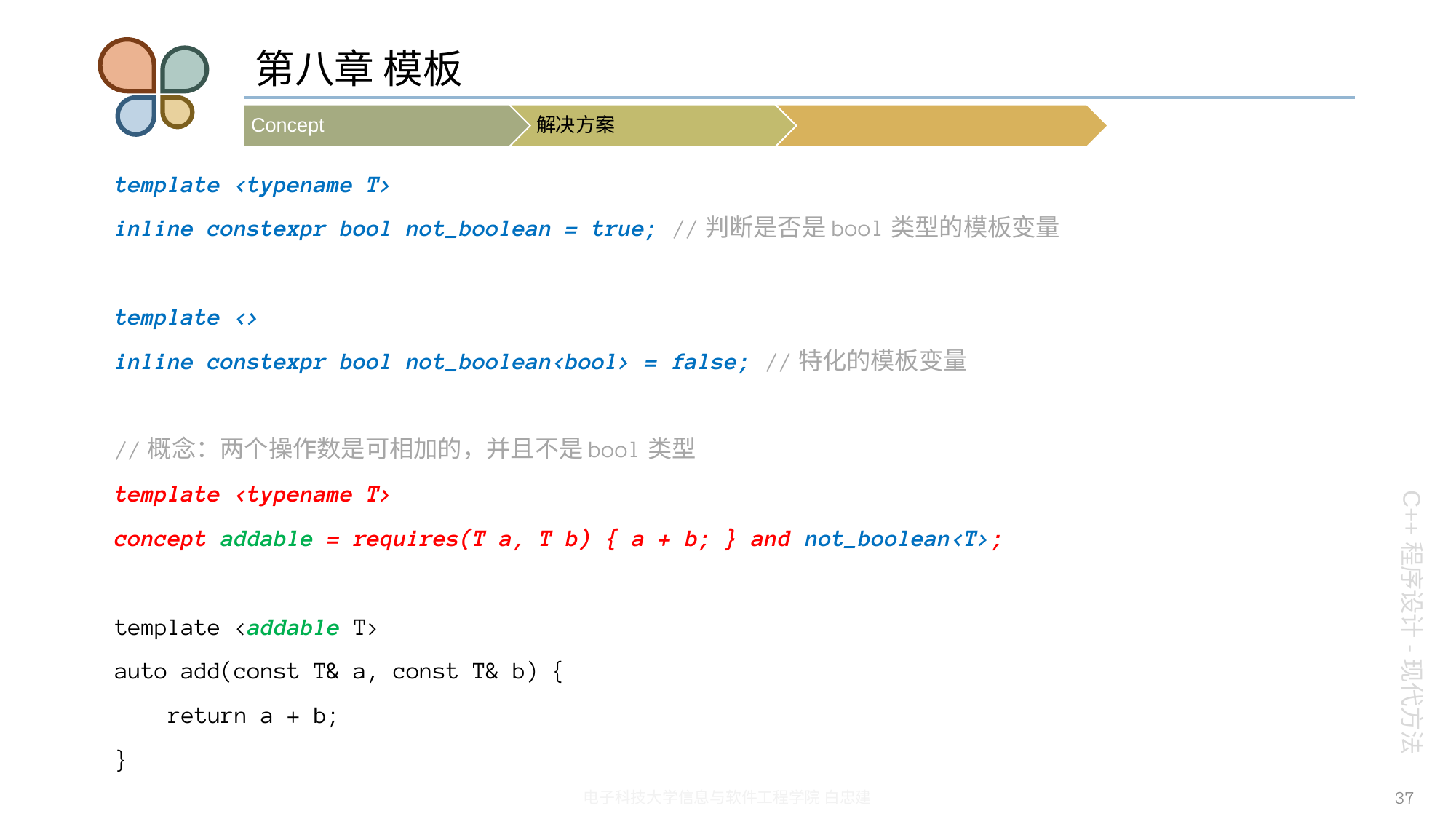

# 第八章 模板
Concept
解决方案

template <typename T>
inline constexpr bool not_boolean = true; //判断是否是bool类型的模板变量

template <>
inline constexpr bool not_boolean<bool> = false; //特化的模板变量

//概念：两个操作数是可相加的，并且不是bool类型
template <typename T>
concept addable = requires(T a, T b) { a + b; } and not_boolean<T>;

template <addable T>
auto add(const T& a, const T& b) {
    return a + b;
}
37